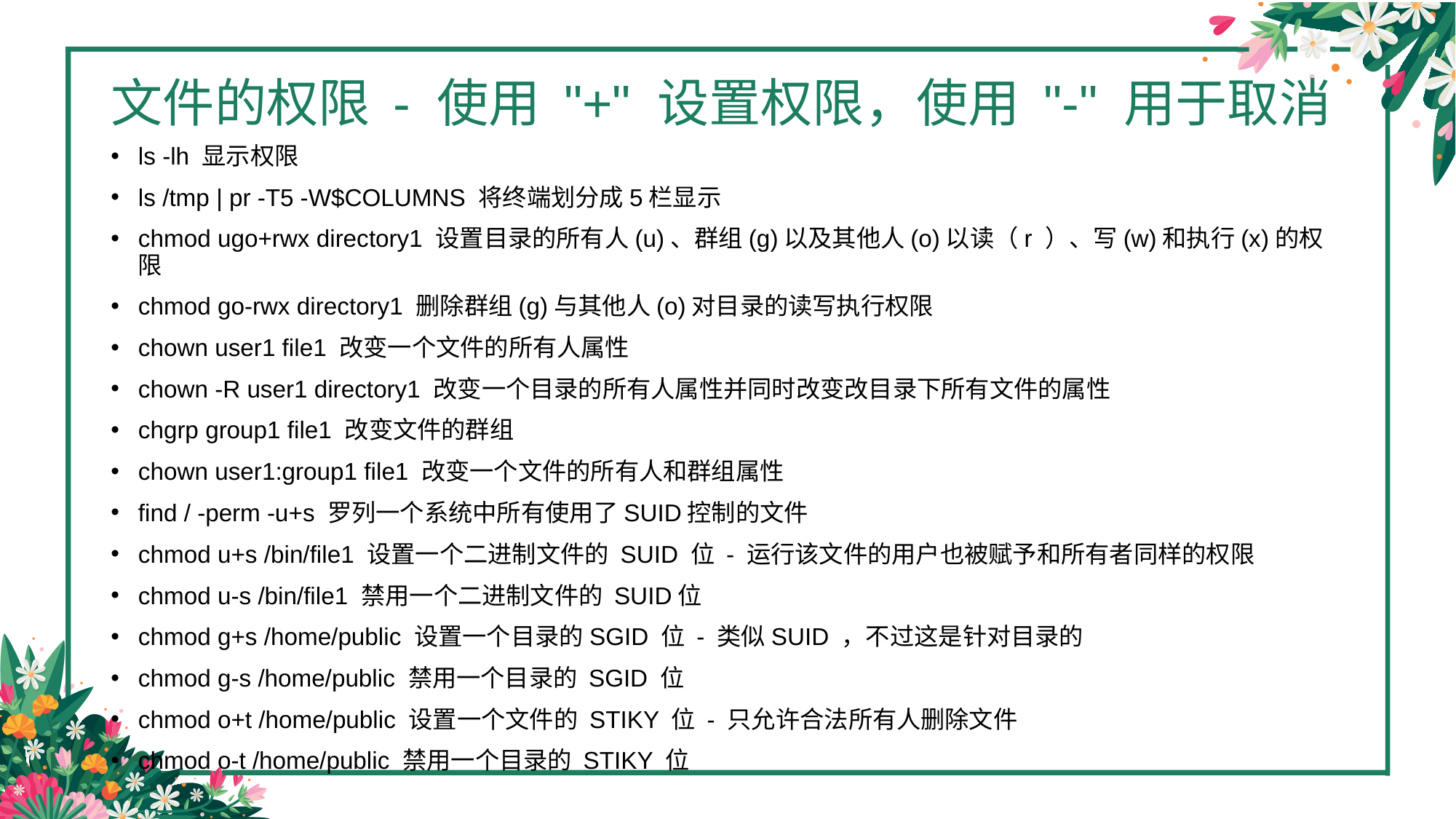

# 文件的权限 - 使用 "+" 设置权限，使用 "-" 用于取消
ls -lh 显示权限
ls /tmp | pr -T5 -W$COLUMNS 将终端划分成5栏显示
chmod ugo+rwx directory1 设置目录的所有人(u)、群组(g)以及其他人(o)以读（r ）、写(w)和执行(x)的权限
chmod go-rwx directory1 删除群组(g)与其他人(o)对目录的读写执行权限
chown user1 file1 改变一个文件的所有人属性
chown -R user1 directory1 改变一个目录的所有人属性并同时改变改目录下所有文件的属性
chgrp group1 file1 改变文件的群组
chown user1:group1 file1 改变一个文件的所有人和群组属性
find / -perm -u+s 罗列一个系统中所有使用了SUID控制的文件
chmod u+s /bin/file1 设置一个二进制文件的 SUID 位 - 运行该文件的用户也被赋予和所有者同样的权限
chmod u-s /bin/file1 禁用一个二进制文件的 SUID位
chmod g+s /home/public 设置一个目录的SGID 位 - 类似SUID ，不过这是针对目录的
chmod g-s /home/public 禁用一个目录的 SGID 位
chmod o+t /home/public 设置一个文件的 STIKY 位 - 只允许合法所有人删除文件
chmod o-t /home/public 禁用一个目录的 STIKY 位